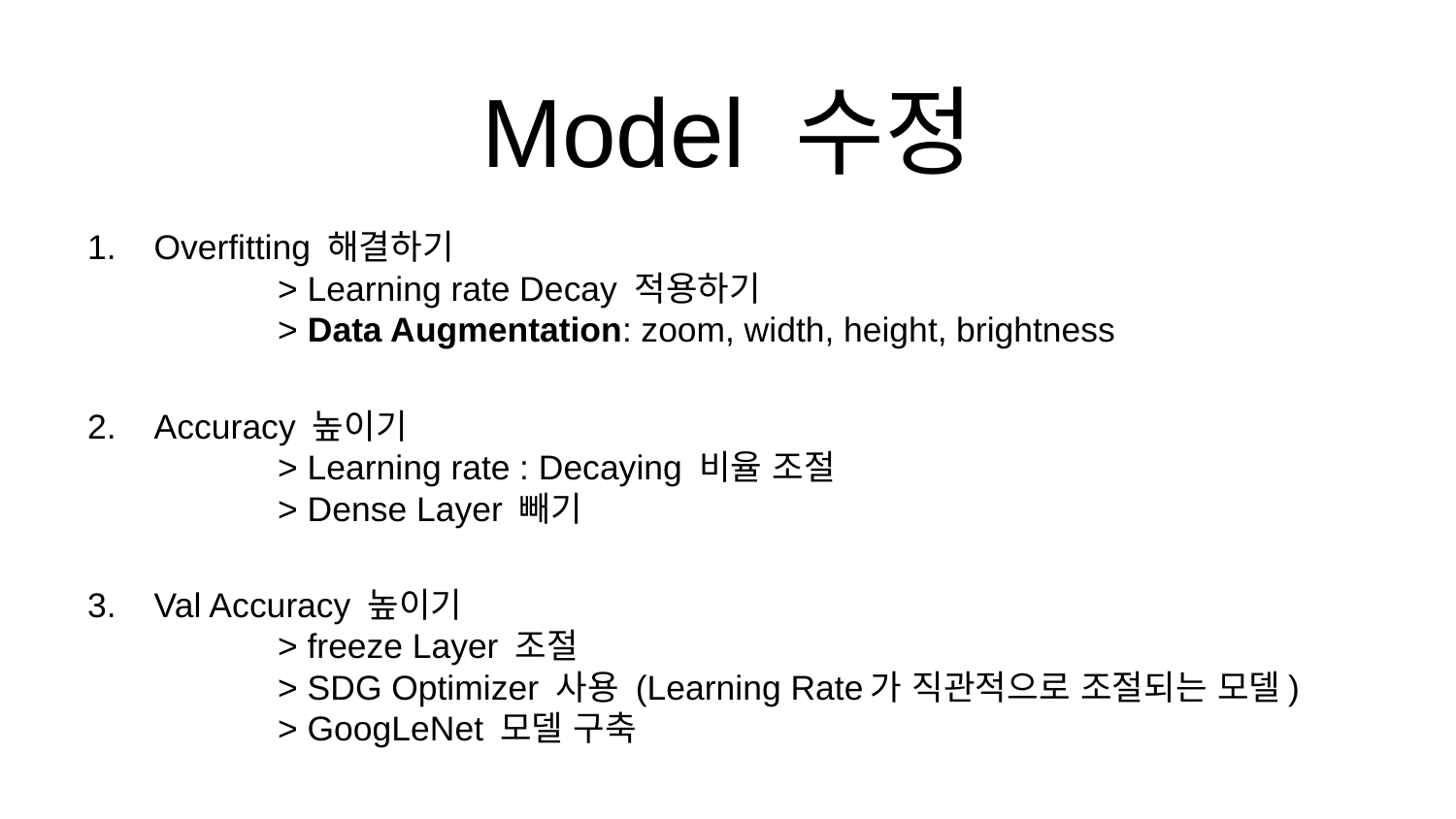

Model 수정
Overfitting 해결하기
	> Learning rate Decay 적용하기
	> Data Augmentation: zoom, width, height, brightness

Accuracy 높이기
	> Learning rate : Decaying 비율 조절
	> Dense Layer 빼기

Val Accuracy 높이기
	> freeze Layer 조절
	> SDG Optimizer 사용 (Learning Rate가 직관적으로 조절되는 모델)
	> GoogLeNet 모델 구축